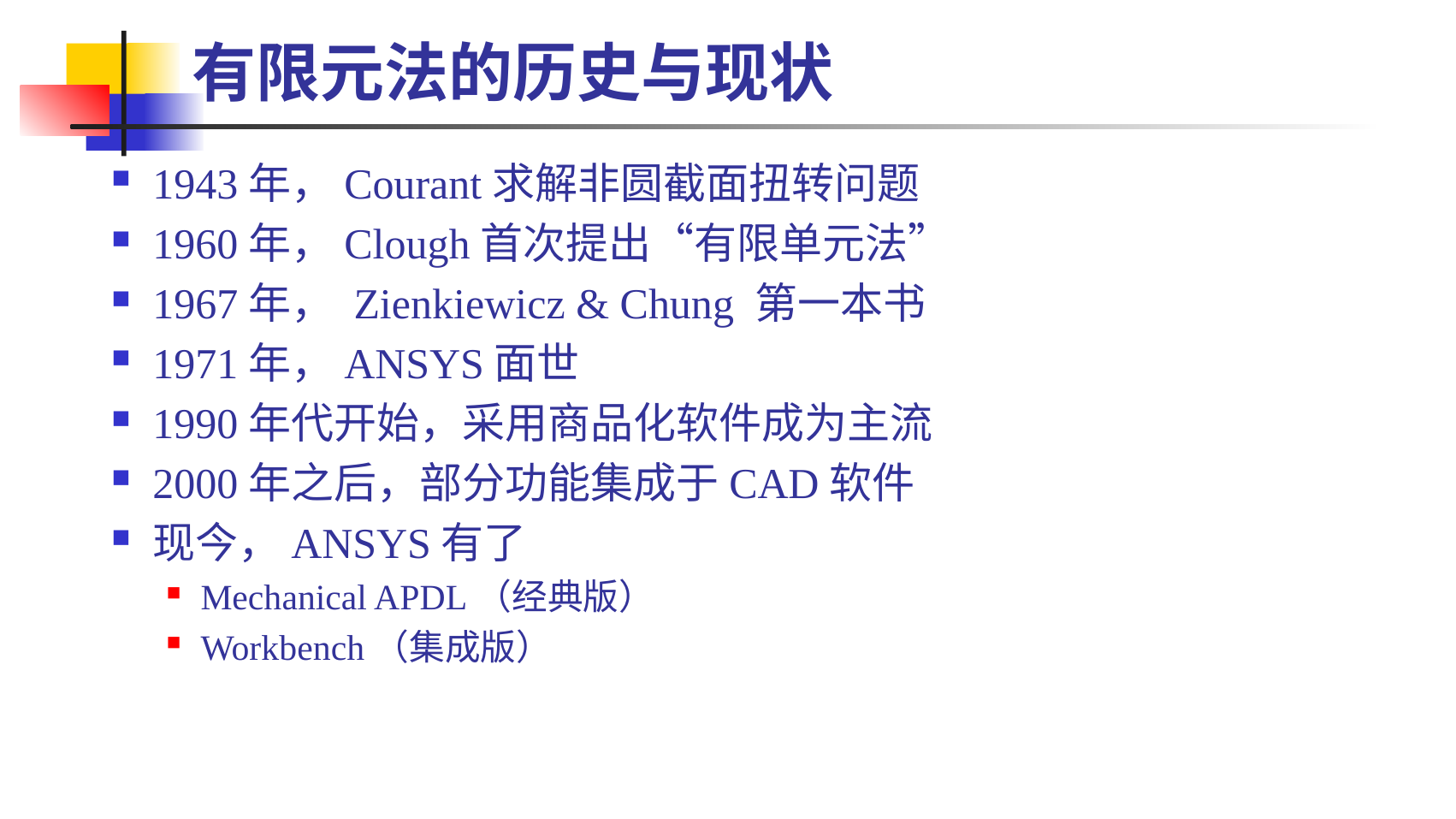

# 有限元法的历史与现状
1943年，Courant求解非圆截面扭转问题
1960年，Clough首次提出“有限单元法”
1967年， Zienkiewicz & Chung 第一本书
1971年，ANSYS面世
1990年代开始，采用商品化软件成为主流
2000年之后，部分功能集成于CAD软件
现今，ANSYS有了
Mechanical APDL（经典版）
Workbench（集成版）